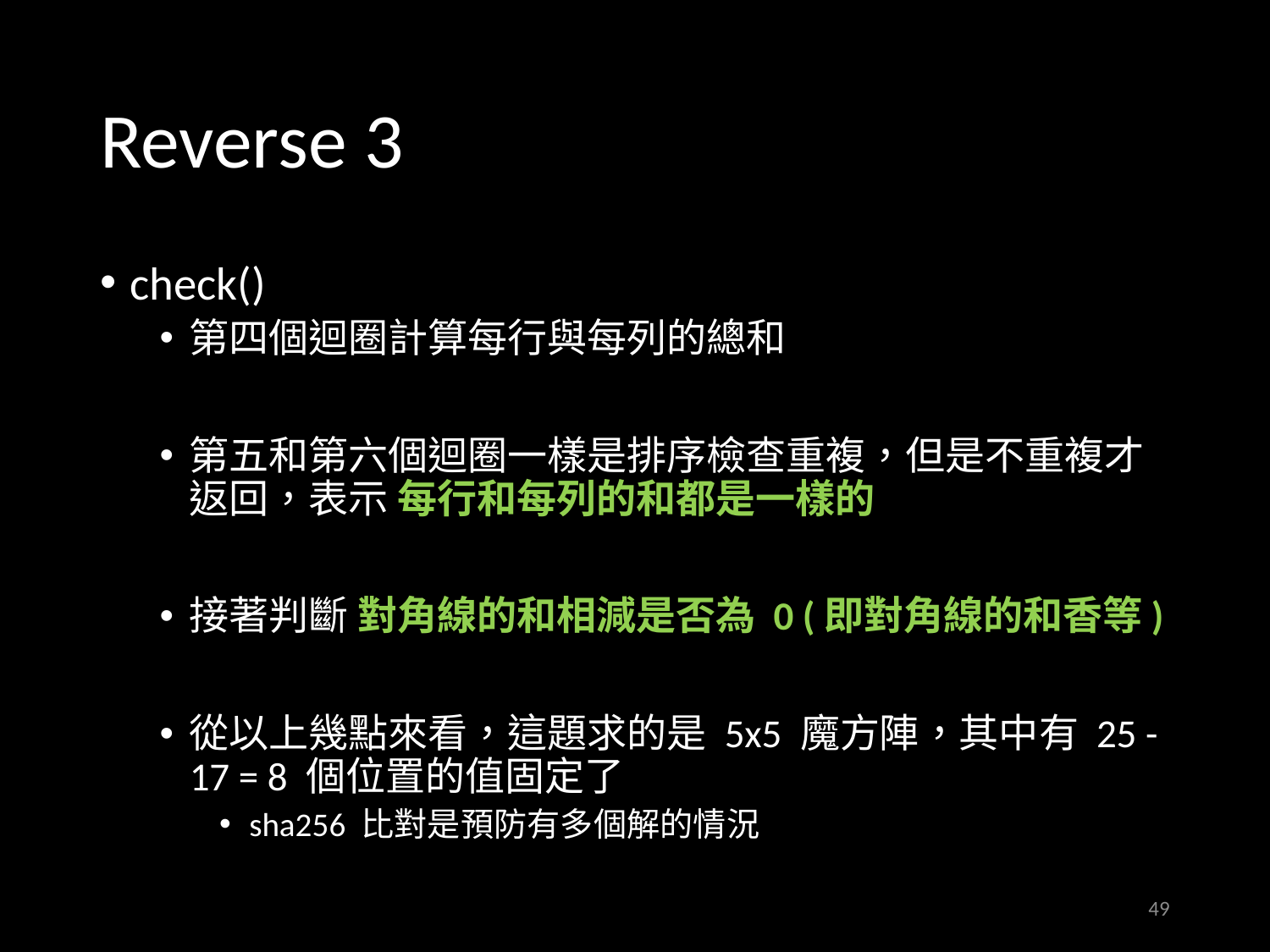

# Reverse 3
check()
第四個迴圈計算每行與每列的總和

第五和第六個迴圈一樣是排序檢查重複，但是不重複才返回，表示 每行和每列的和都是一樣的

接著判斷 對角線的和相減是否為 0 (即對角線的和香等)

從以上幾點來看，這題求的是 5x5 魔方陣，其中有 25 - 17 = 8 個位置的值固定了
sha256 比對是預防有多個解的情況

49